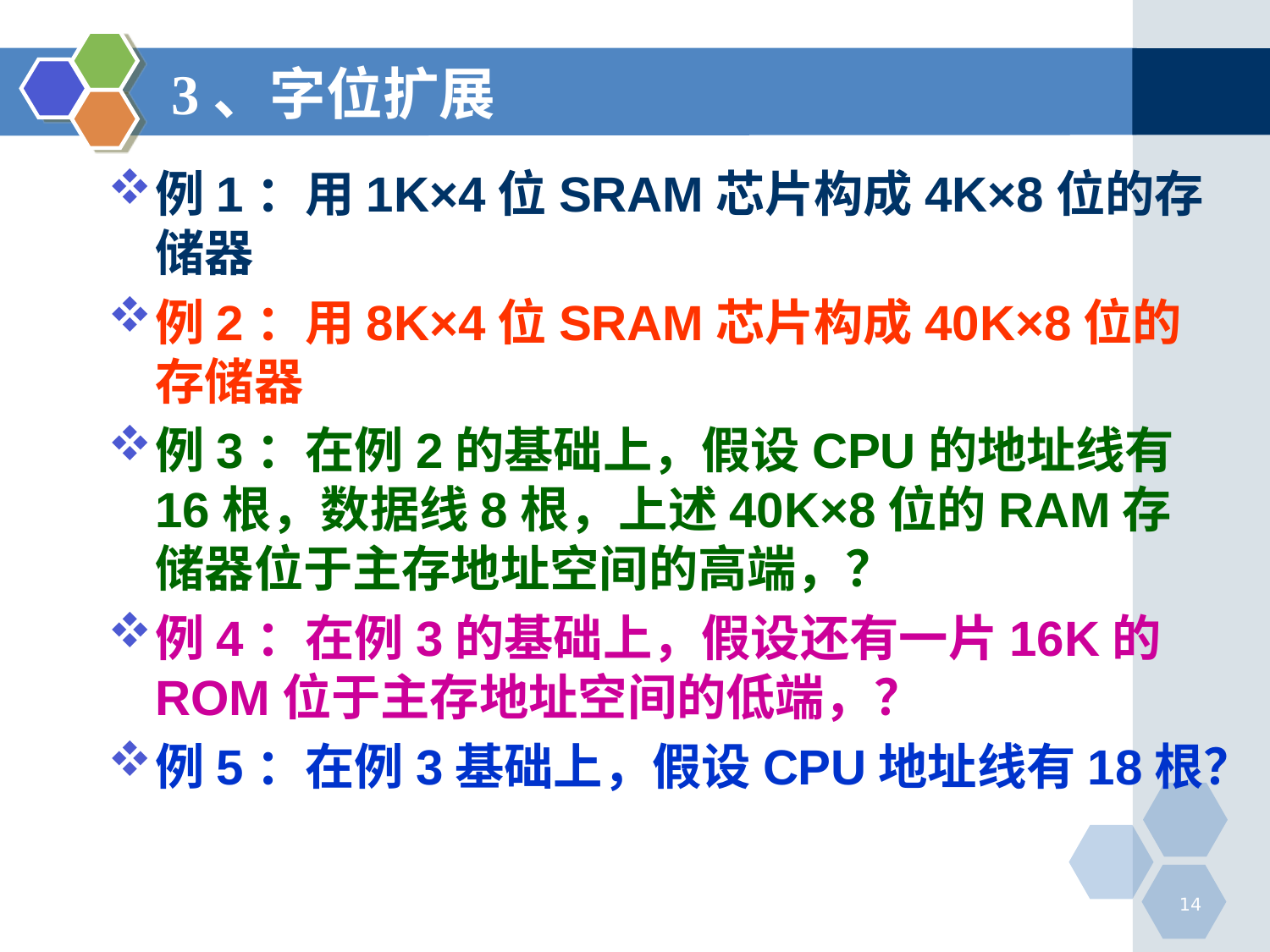

# 3、字位扩展
例1：用1K×4位SRAM芯片构成4K×8位的存储器
例2：用8K×4位SRAM芯片构成40K×8位的存储器
例3：在例2的基础上，假设CPU的地址线有16根，数据线8根，上述40K×8位的RAM存储器位于主存地址空间的高端，？
例4：在例3的基础上，假设还有一片16K的ROM位于主存地址空间的低端，？
例5：在例3基础上，假设CPU地址线有18根？
14